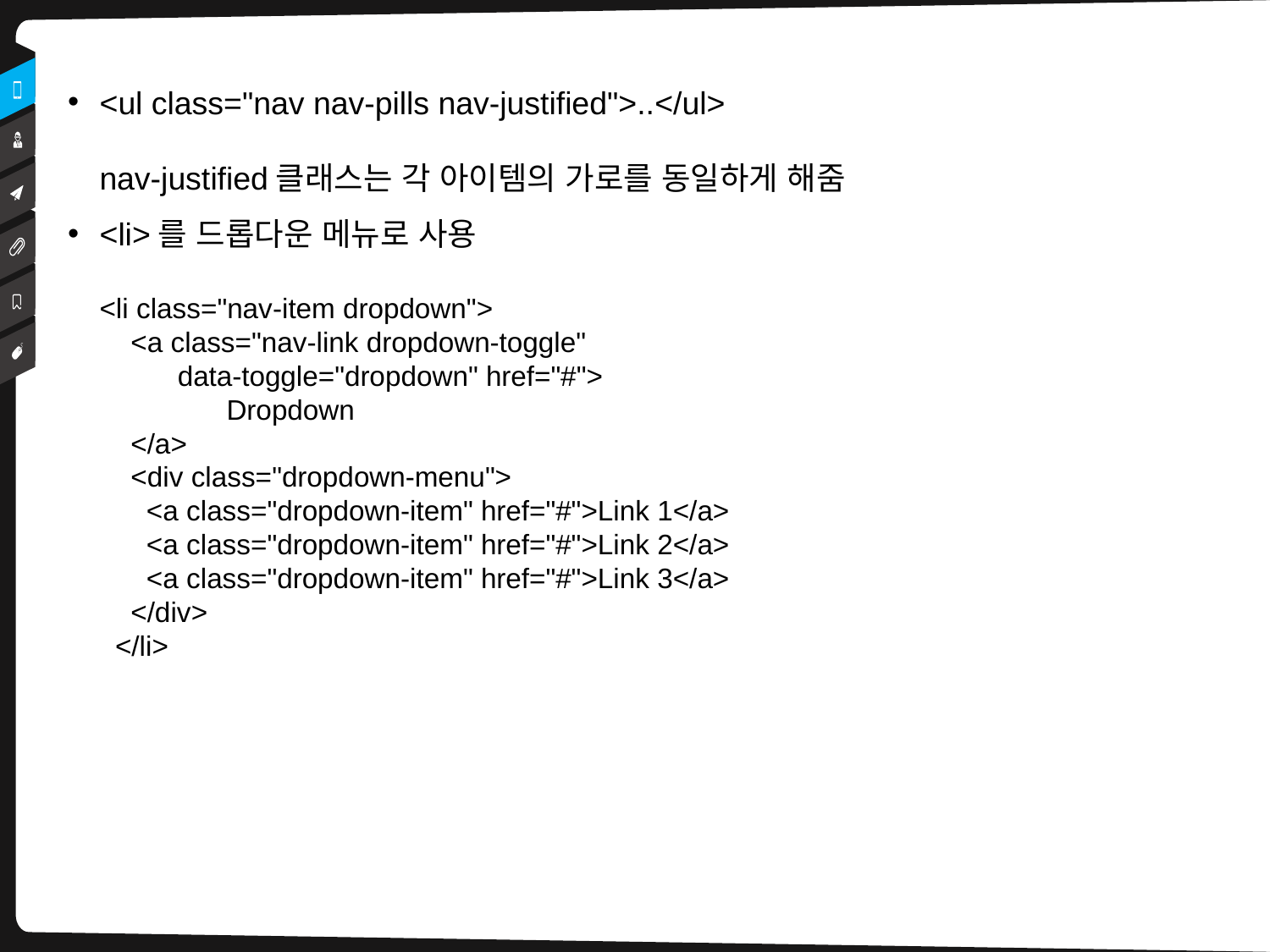

<ul class="nav nav-pills nav-justified">..</ul>
nav-justified클래스는 각 아이템의 가로를 동일하게 해줌
<li>를 드롭다운 메뉴로 사용
<li class="nav-item dropdown">
    <a class="nav-link dropdown-toggle" 
          data-toggle="dropdown" href="#">
	Dropdown
    </a>
    <div class="dropdown-menu">
      <a class="dropdown-item" href="#">Link 1</a>
      <a class="dropdown-item" href="#">Link 2</a>
      <a class="dropdown-item" href="#">Link 3</a>
    </div>
  </li>